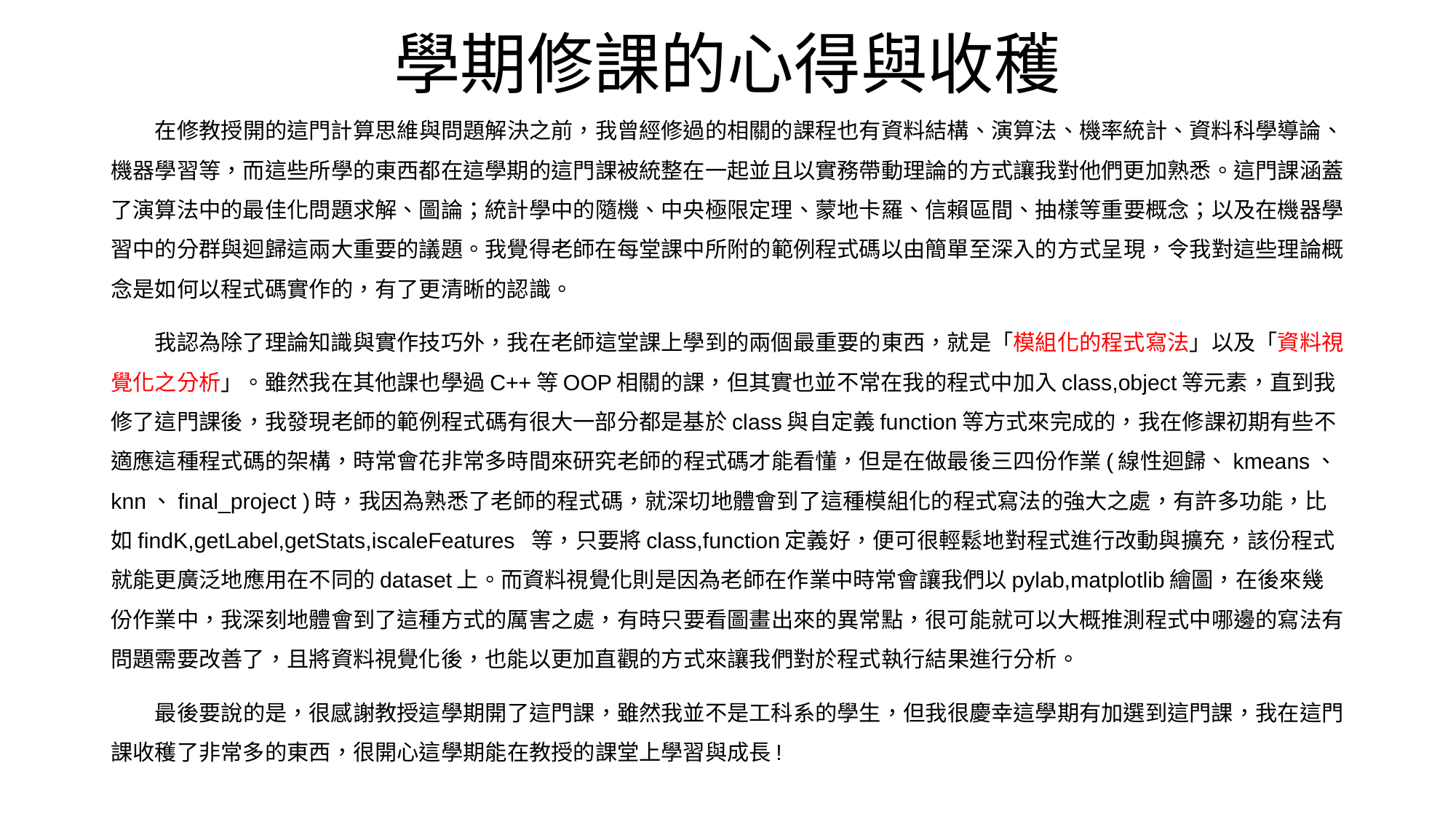

# 學期修課的心得與收穫
        在修教授開的這門計算思維與問題解決之前，我曾經修過的相關的課程也有資料結構、演算法、機率統計、資料科學導論、機器學習等，而這些所學的東西都在這學期的這門課被統整在一起並且以實務帶動理論的方式讓我對他們更加熟悉。這門課涵蓋了演算法中的最佳化問題求解、圖論；統計學中的隨機、中央極限定理、蒙地卡羅、信賴區間、抽樣等重要概念；以及在機器學習中的分群與迴歸這兩大重要的議題。我覺得老師在每堂課中所附的範例程式碼以由簡單至深入的方式呈現，令我對這些理論概念是如何以程式碼實作的，有了更清晰的認識。
        我認為除了理論知識與實作技巧外，我在老師這堂課上學到的兩個最重要的東西，就是「模組化的程式寫法」以及「資料視覺化之分析」。雖然我在其他課也學過C++等OOP相關的課，但其實也並不常在我的程式中加入class,object等元素，直到我修了這門課後，我發現老師的範例程式碼有很大一部分都是基於class與自定義function等方式來完成的，我在修課初期有些不適應這種程式碼的架構，時常會花非常多時間來研究老師的程式碼才能看懂，但是在做最後三四份作業(線性迴歸、kmeans、knn、final_project )時，我因為熟悉了老師的程式碼，就深切地體會到了這種模組化的程式寫法的強大之處，有許多功能，比如findK,getLabel,getStats,iscaleFeatures 等，只要將class,function定義好，便可很輕鬆地對程式進行改動與擴充，該份程式就能更廣泛地應用在不同的dataset上。而資料視覺化則是因為老師在作業中時常會讓我們以pylab,matplotlib繪圖，在後來幾份作業中，我深刻地體會到了這種方式的厲害之處，有時只要看圖畫出來的異常點，很可能就可以大概推測程式中哪邊的寫法有問題需要改善了，且將資料視覺化後，也能以更加直觀的方式來讓我們對於程式執行結果進行分析。
        最後要說的是，很感謝教授這學期開了這門課，雖然我並不是工科系的學生，但我很慶幸這學期有加選到這門課，我在這門課收穫了非常多的東西，很開心這學期能在教授的課堂上學習與成長!